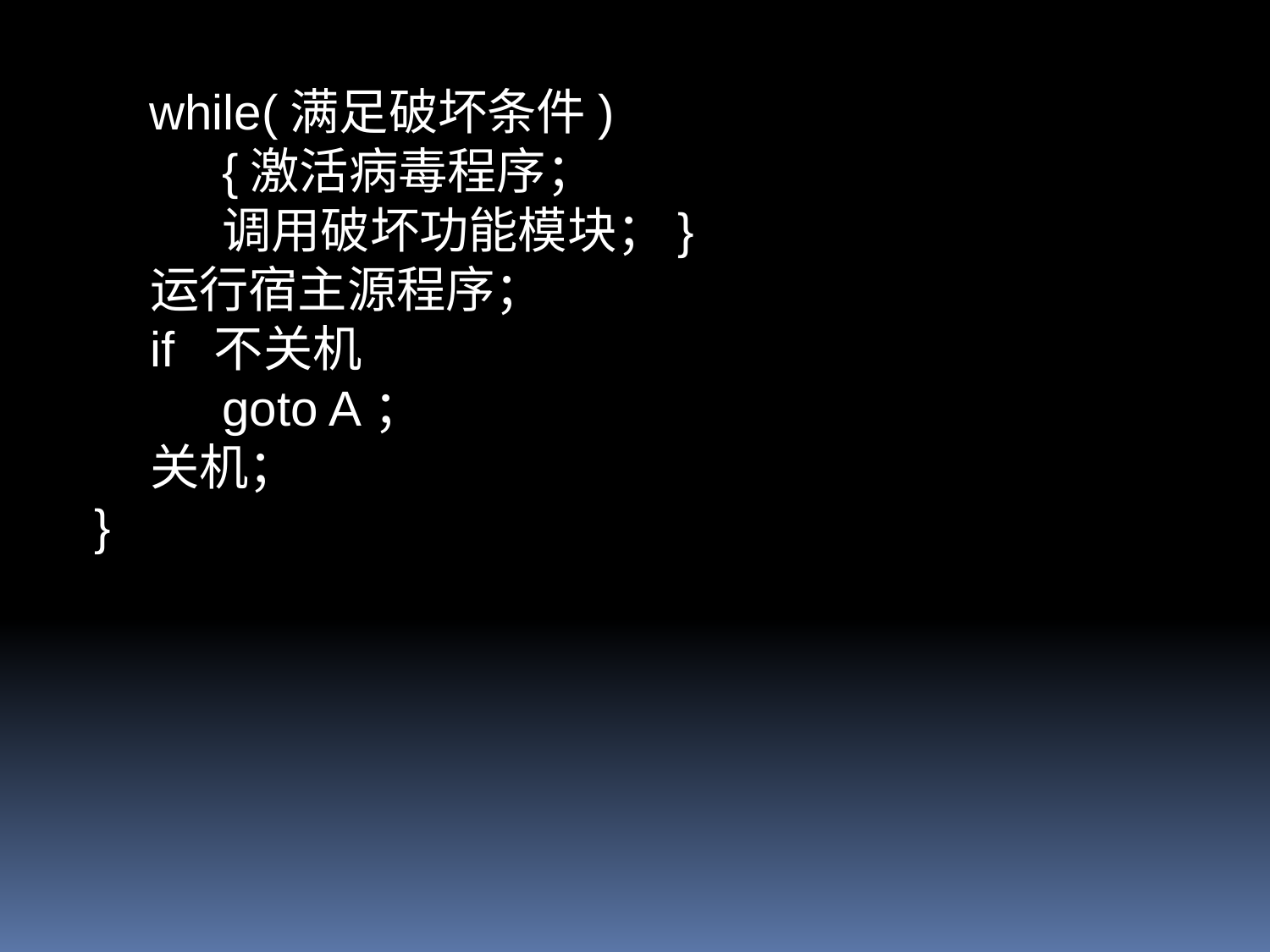

while(满足破坏条件)
		{激活病毒程序；
		调用破坏功能模块；}
    运行宿主源程序；
	    if  不关机
		goto A；
    关机；
}